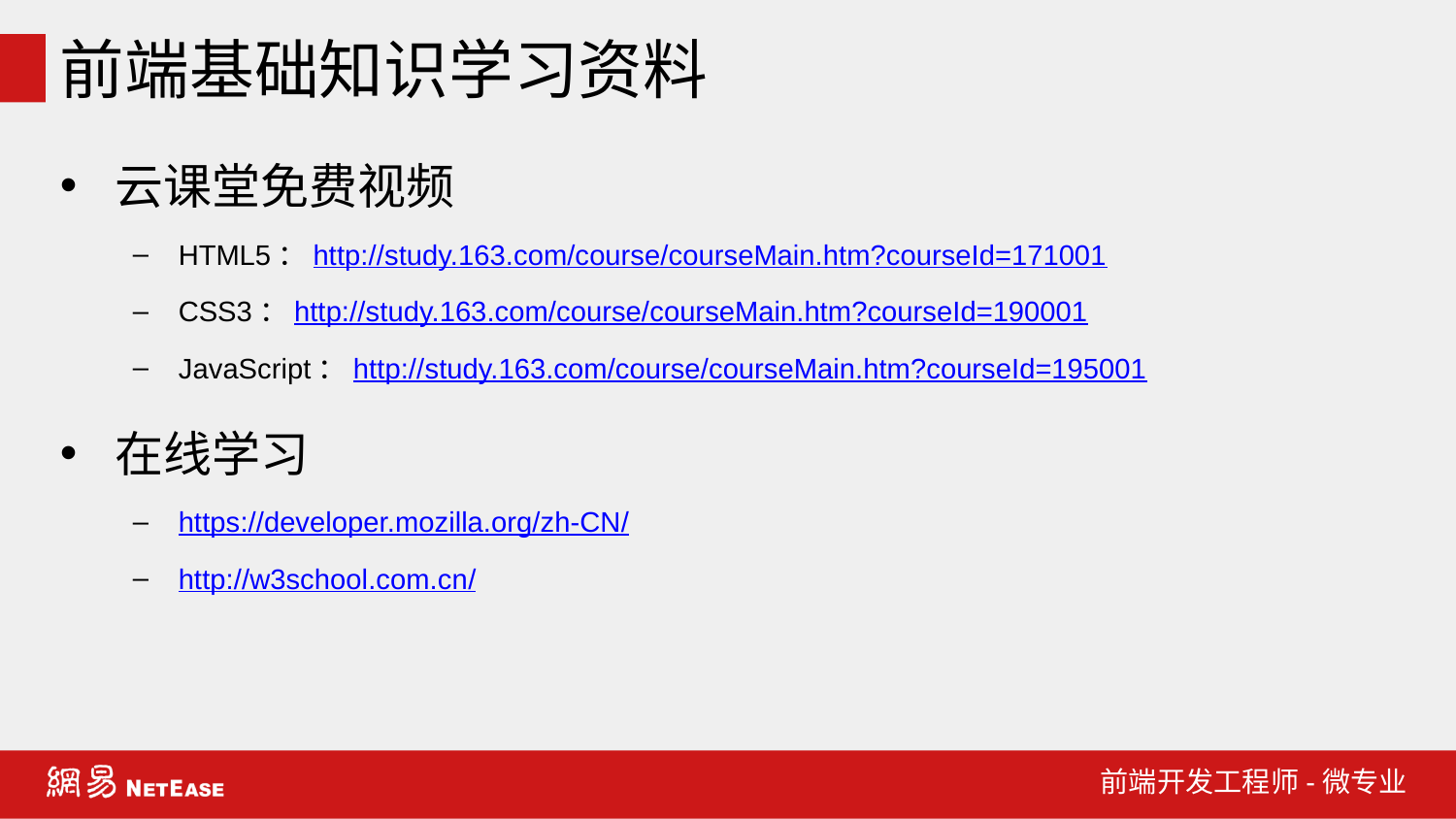

# 前端基础知识学习资料
云课堂免费视频
HTML5：http://study.163.com/course/courseMain.htm?courseId=171001
CSS3：http://study.163.com/course/courseMain.htm?courseId=190001
JavaScript：http://study.163.com/course/courseMain.htm?courseId=195001
在线学习
https://developer.mozilla.org/zh-CN/
http://w3school.com.cn/

前端开发工程师-微专业